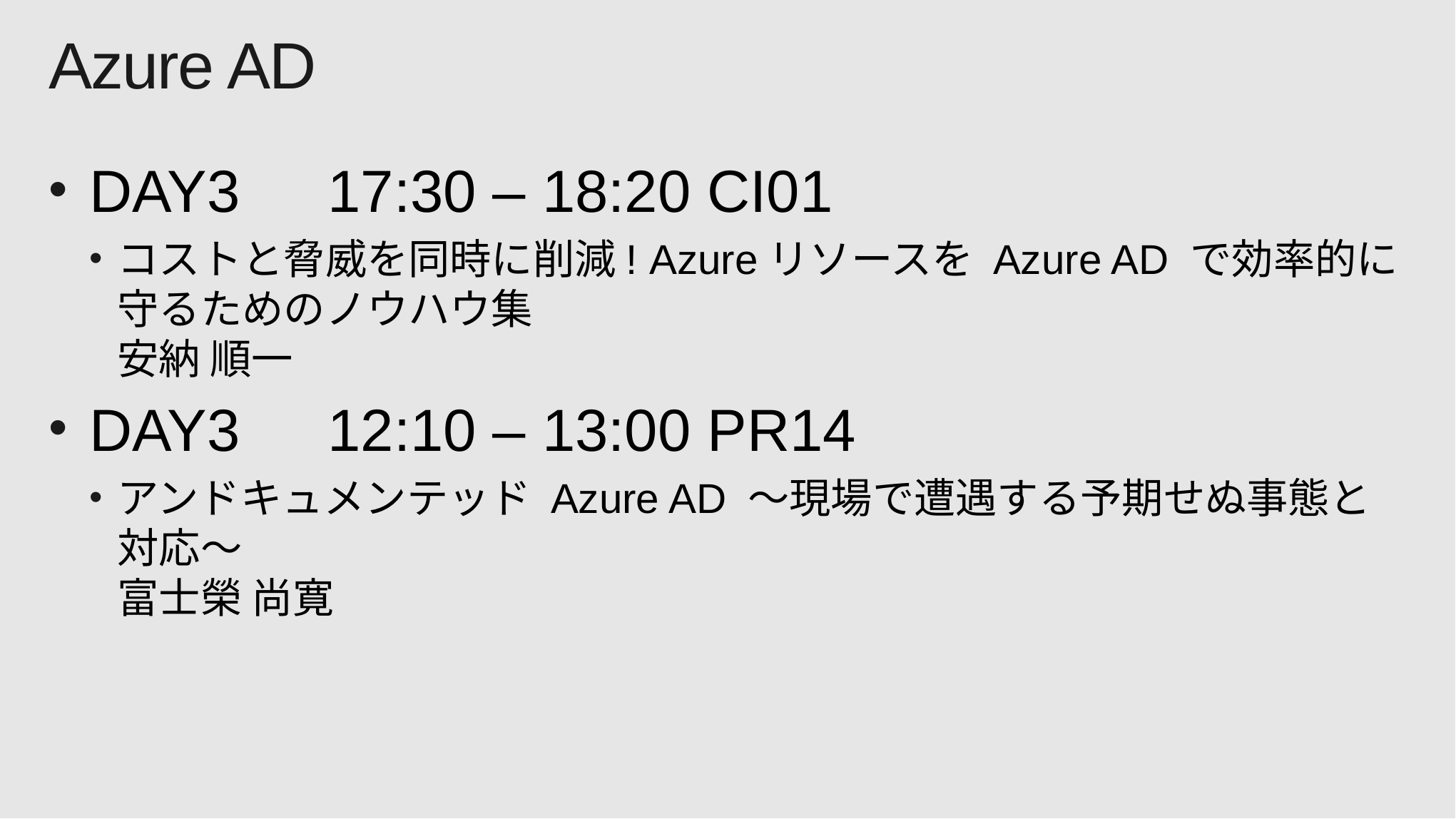

# Azure AD
DAY3　17:30 – 18:20 CI01
コストと脅威を同時に削減! Azureリソースを Azure AD で効率的に守るためのノウハウ集
安納 順一
DAY3　12:10 – 13:00 PR14
アンドキュメンテッド Azure AD ～現場で遭遇する予期せぬ事態と対応～
富士榮 尚寛